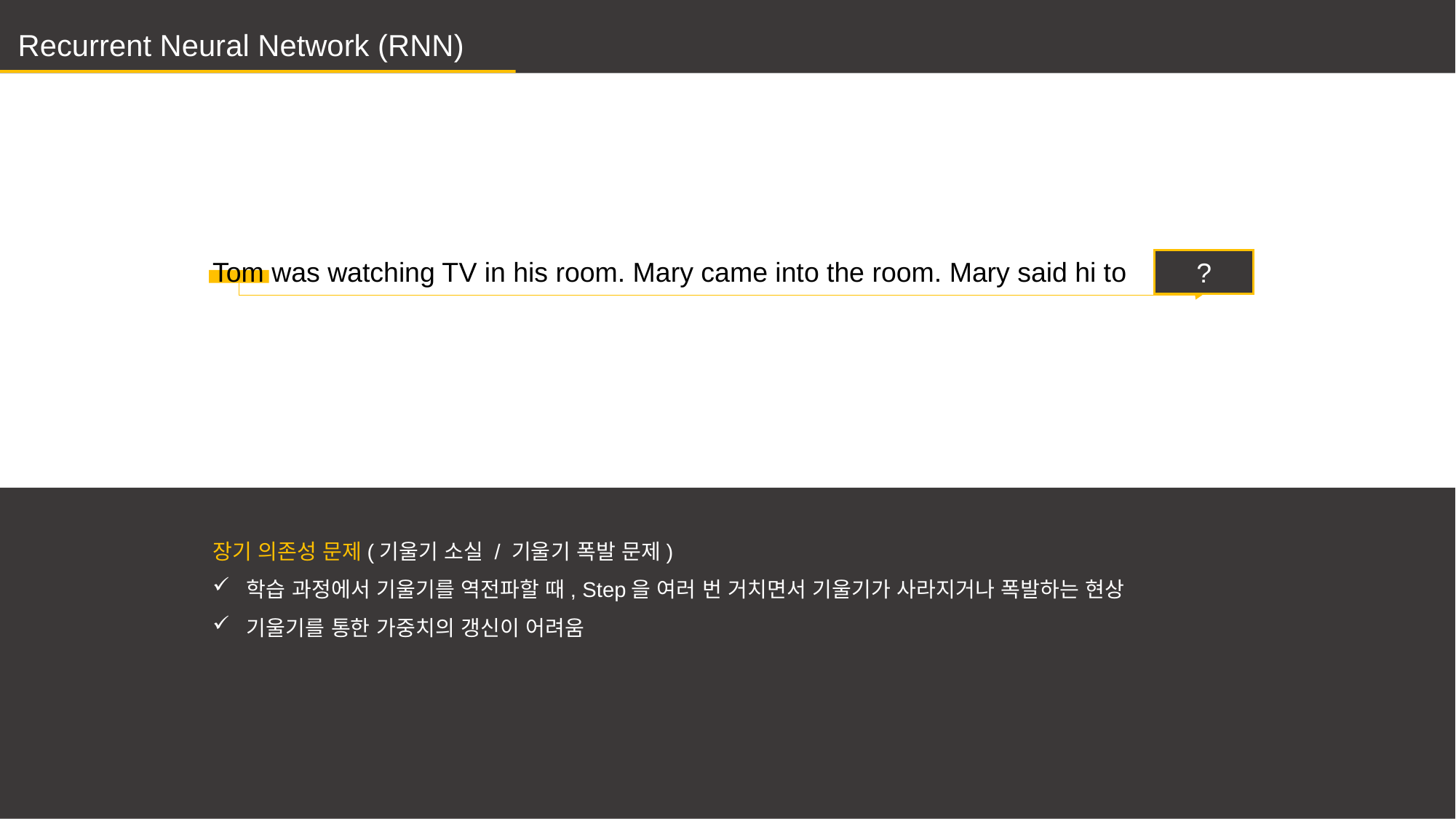

Recurrent Neural Network (RNN)
Tom was watching TV in his room. Mary came into the room. Mary said hi to
?
?

장기 의존성 문제(기울기 소실 / 기울기 폭발 문제)
학습 과정에서 기울기를 역전파할 때, Step을 여러 번 거치면서 기울기가 사라지거나 폭발하는 현상
기울기를 통한 가중치의 갱신이 어려움